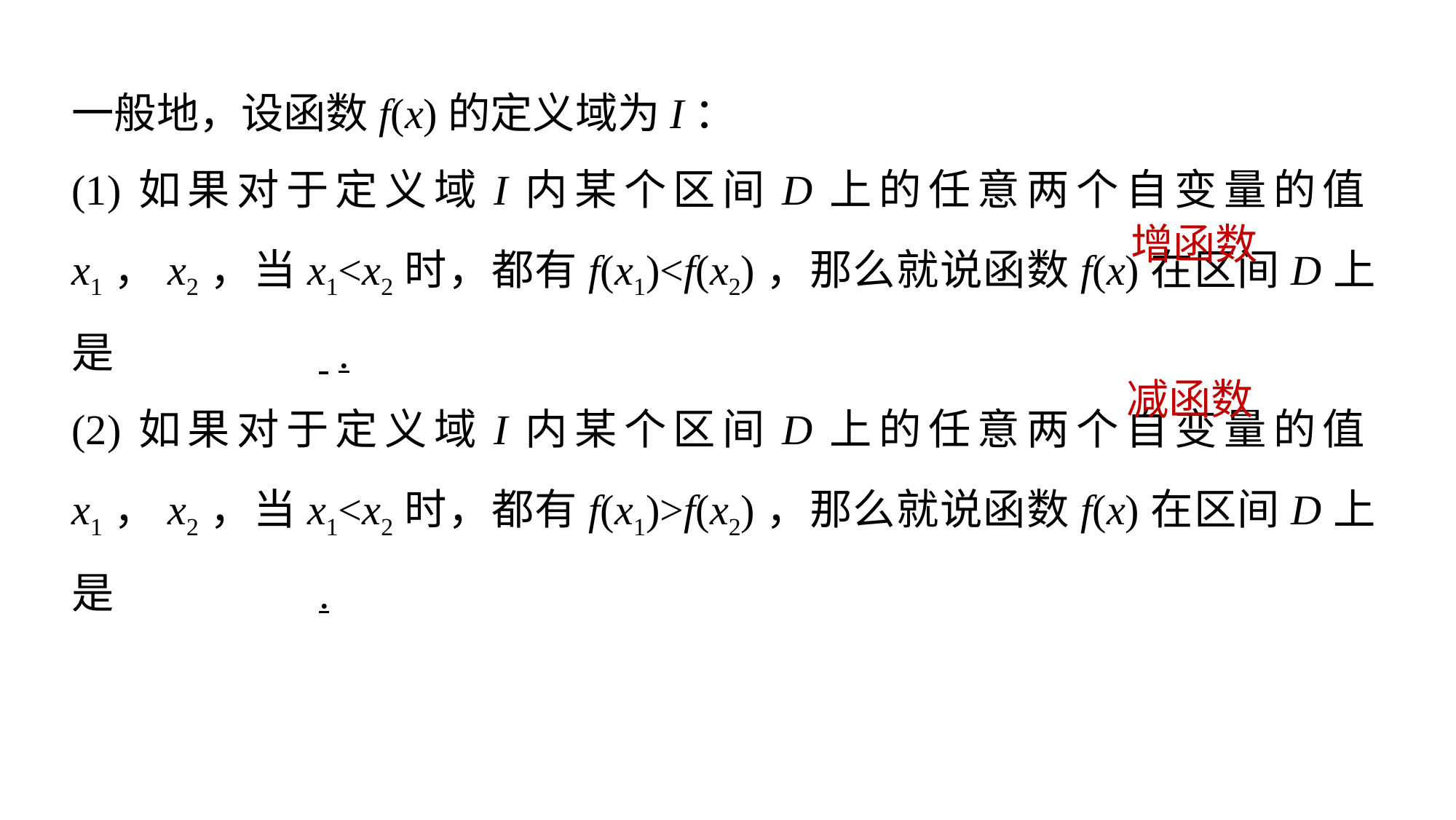

一般地，设函数f(x)的定义域为I：
(1)如果对于定义域I内某个区间D上的任意两个自变量的值x1，x2，当x1<x2时，都有f(x1)<f(x2)，那么就说函数f(x)在区间D上是	 .
(2)如果对于定义域I内某个区间D上的任意两个自变量的值x1，x2，当x1<x2时，都有f(x1)>f(x2)，那么就说函数f(x)在区间D上是	.
增函数
减函数